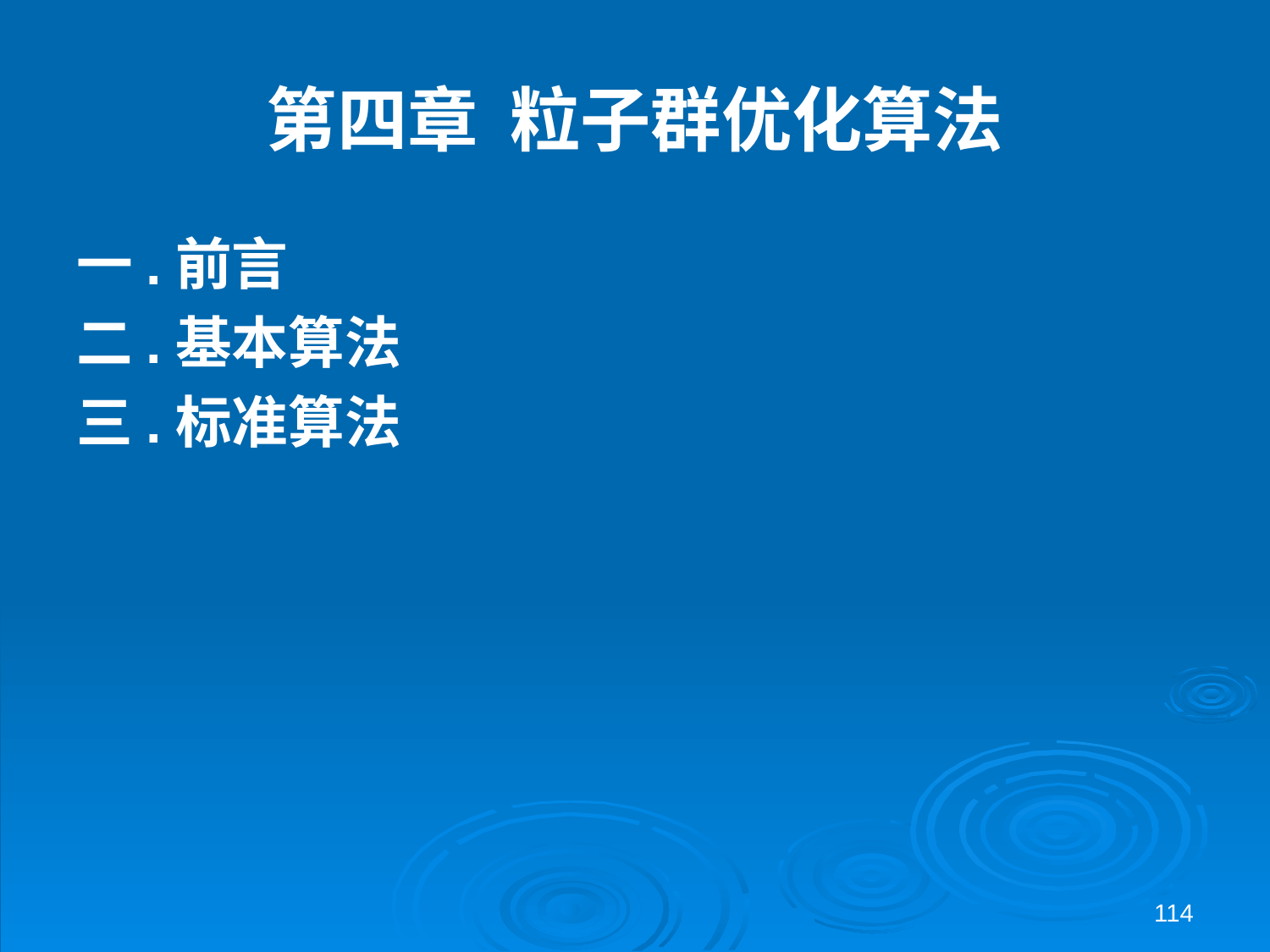

# 第四章  粒子群优化算法
一.前言
二.基本算法
三.标准算法
114